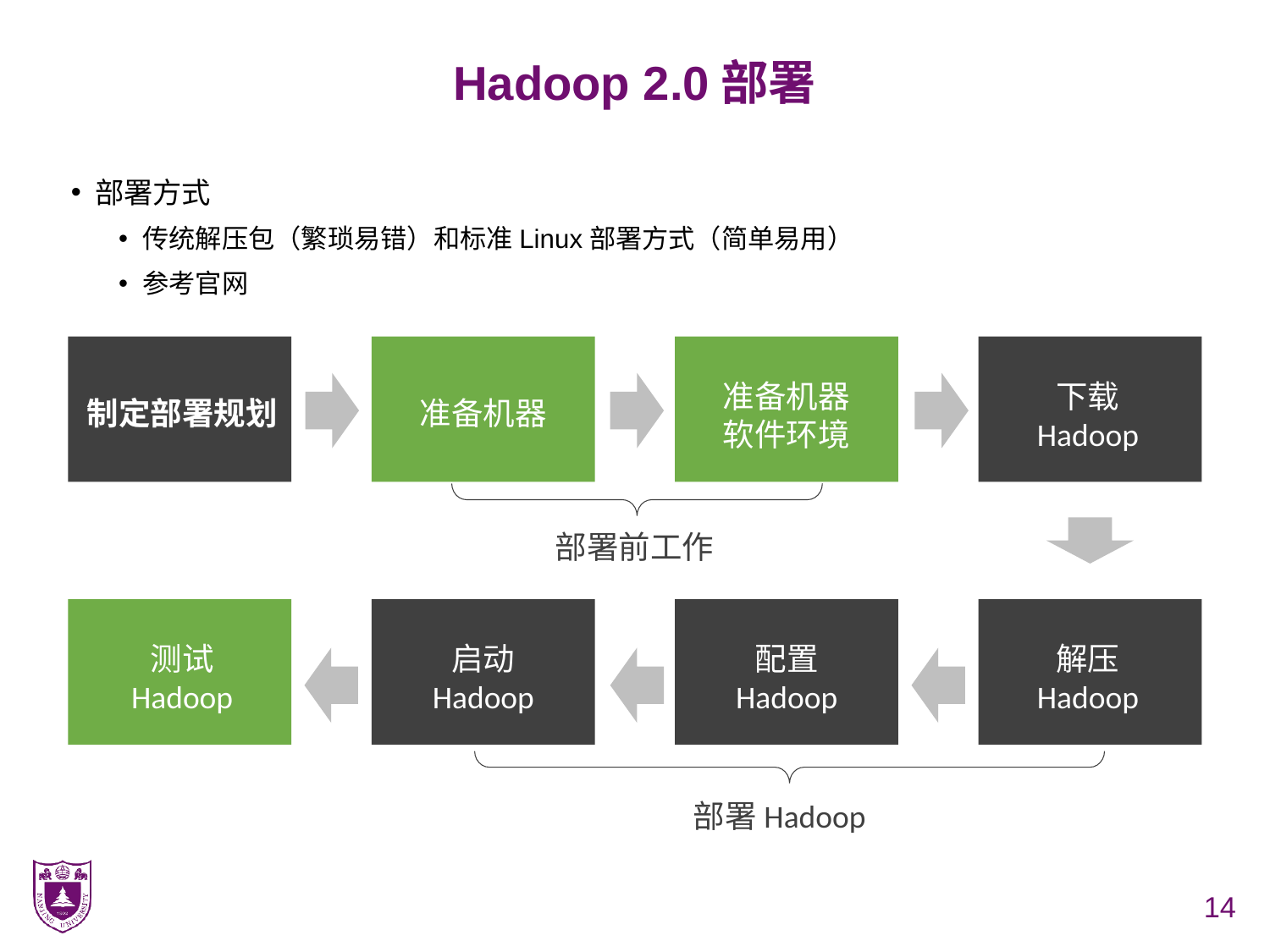

# Hadoop 2.0部署
部署方式
传统解压包（繁琐易错）和标准Linux部署方式（简单易用）
参考官网

准备机器
软件环境
下载
Hadoop

制定部署规划
准备机器

部署前工作

测试
Hadoop
启动
Hadoop
配置
Hadoop
解压
Hadoop

部署Hadoop
14